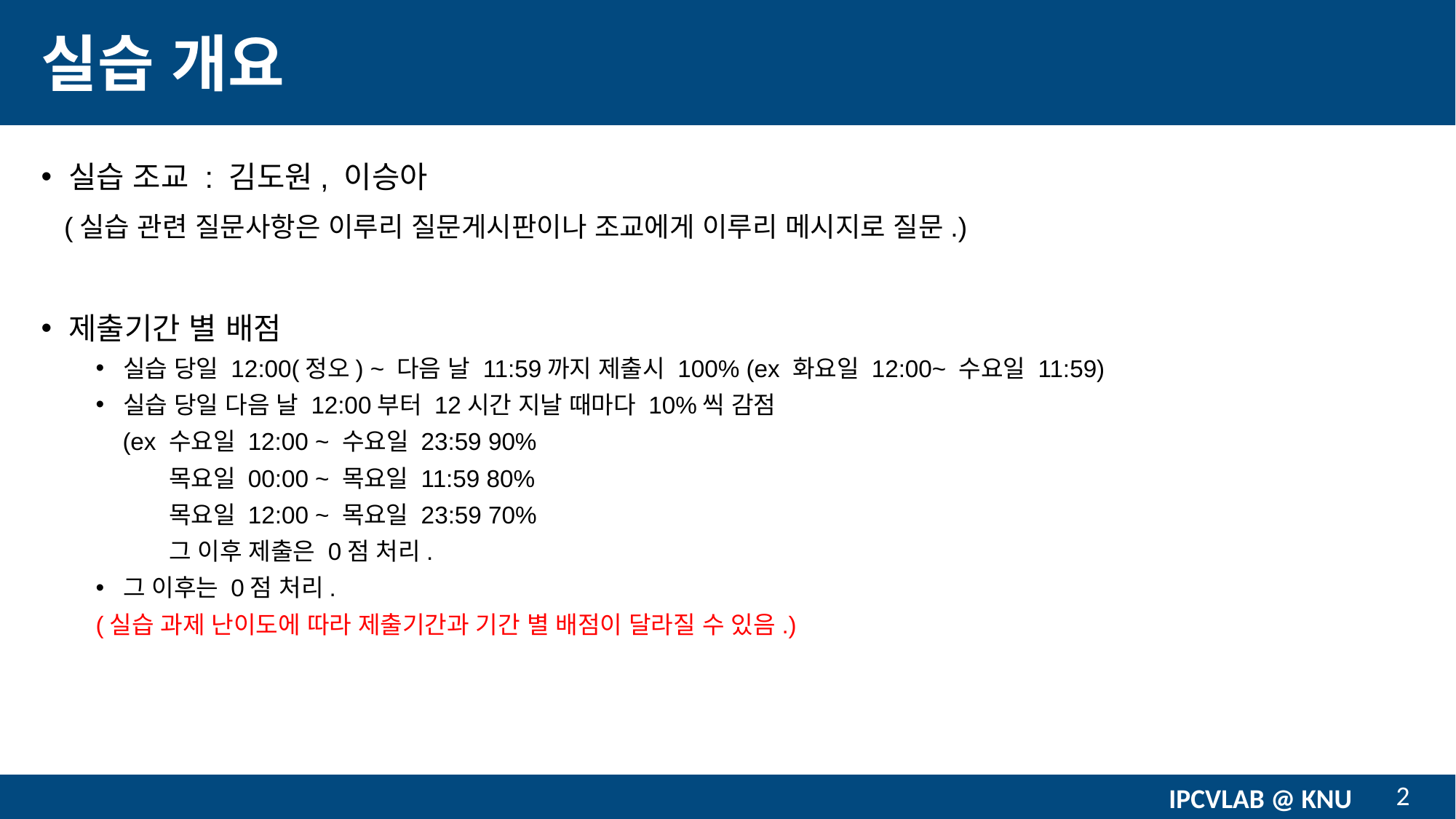

# 실습 개요
실습 조교 : 김도원, 이승아
   (실습 관련 질문사항은 이루리 질문게시판이나 조교에게 이루리 메시지로 질문.)

제출기간 별 배점
실습 당일 12:00(정오) ~ 다음 날 11:59까지 제출시 100% (ex 화요일 12:00~ 수요일 11:59)
실습 당일 다음 날 12:00부터 12시간 지날 때마다 10%씩 감점
    (ex 수요일 12:00 ~ 수요일 23:59 90%
          목요일 00:00 ~ 목요일 11:59 80%
          목요일 12:00 ~ 목요일 23:59 70%
          그 이후 제출은 0점 처리.
그 이후는 0점 처리.
(실습 과제 난이도에 따라 제출기간과 기간 별 배점이 달라질 수 있음.)

2